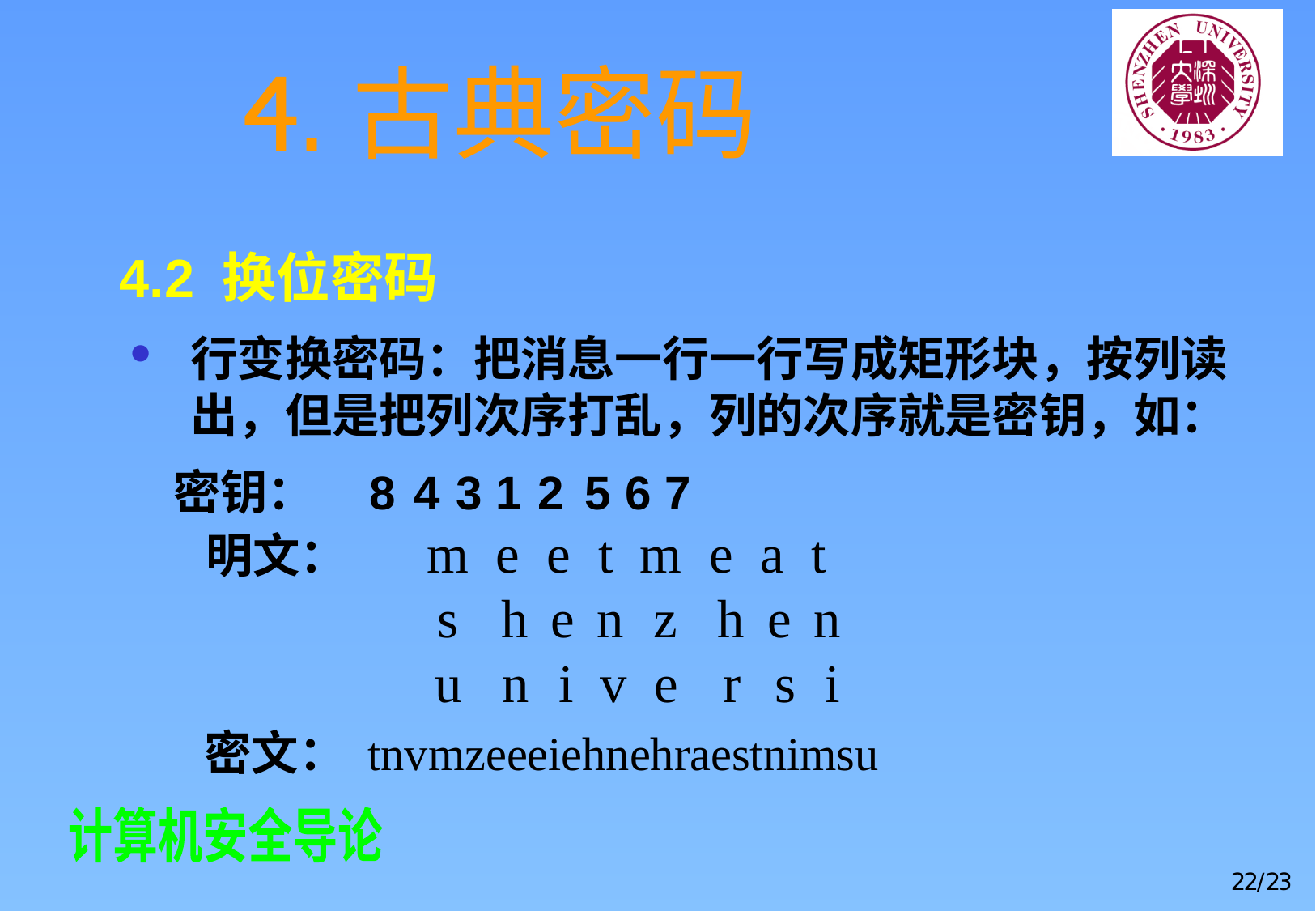

# 4.古典密码
4.2 换位密码
行变换密码：把消息一行一行写成矩形块，按列读出，但是把列次序打乱，列的次序就是密钥，如：

   密钥：    8     4  3 1   2    5  6 7
      明文：          m  e  e  t  m  e  a  t
                          s    h     e     n        z             h     e     n
                         u             n        i       v       e               r          s        i
      密文： tnvmzeeeiehnehraestnimsu

22/23